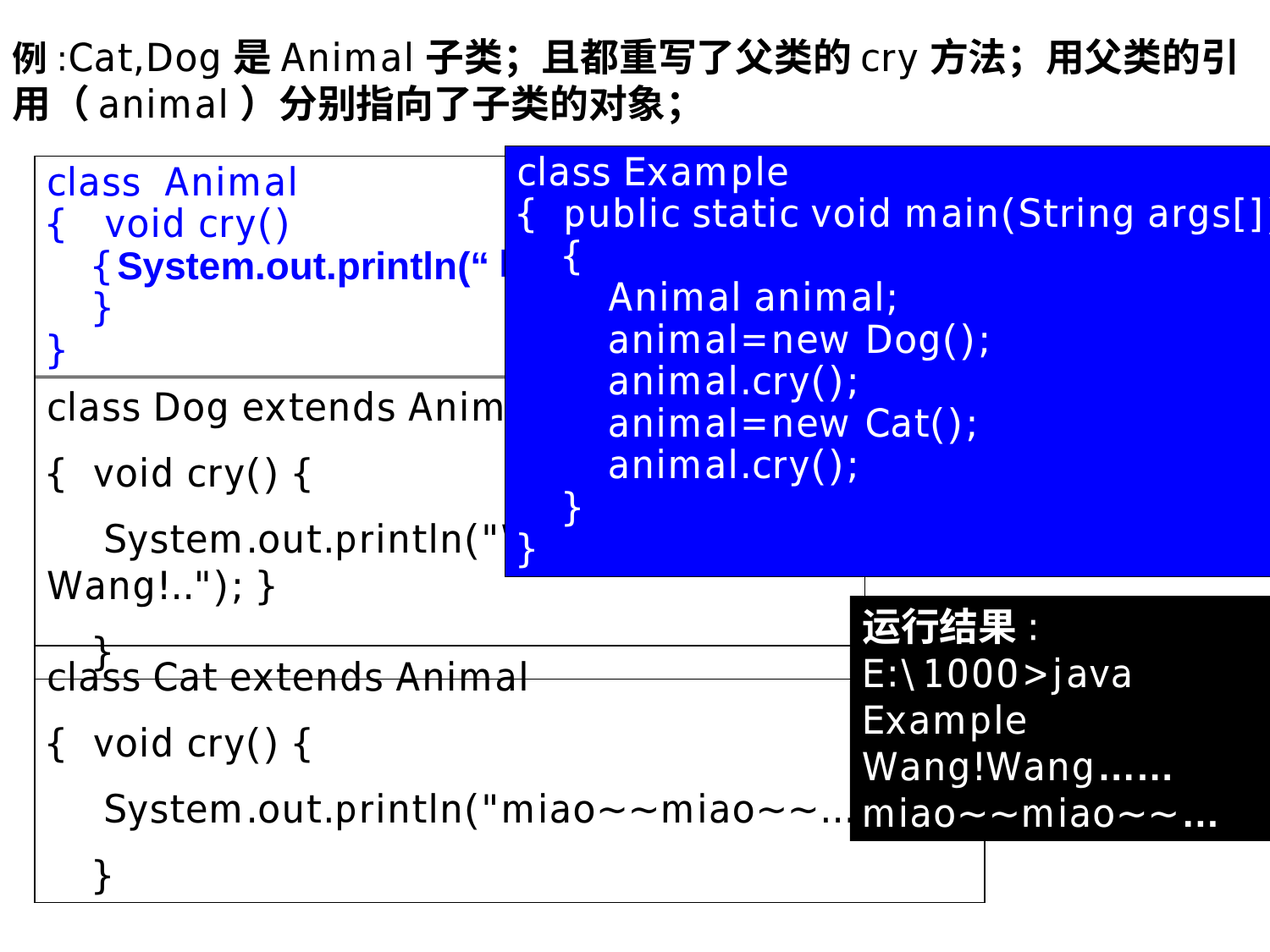

例:Cat,Dog是Animal子类；且都重写了父类的cry方法；用父类的引用（animal）分别指向了子类的对象；
class Example
{  public static void main(String args[])
    {
        Animal animal;
        animal=new Dog();
        animal.cry();
        animal=new Cat();
        animal.cry();
    }
}
class  Animal
{   void cry()
    {System.out.println(“叫声......");
    }
}
class Dog extends Animal
{  void cry() {
     System.out.println("Wang!Wang!.."); }
    }
运行结果:
E:\1000>java Example
Wang!Wang……
miao~~miao~~…
class Cat extends Animal
{  void cry() {
     System.out.println("miao~~miao~~...");}
    }